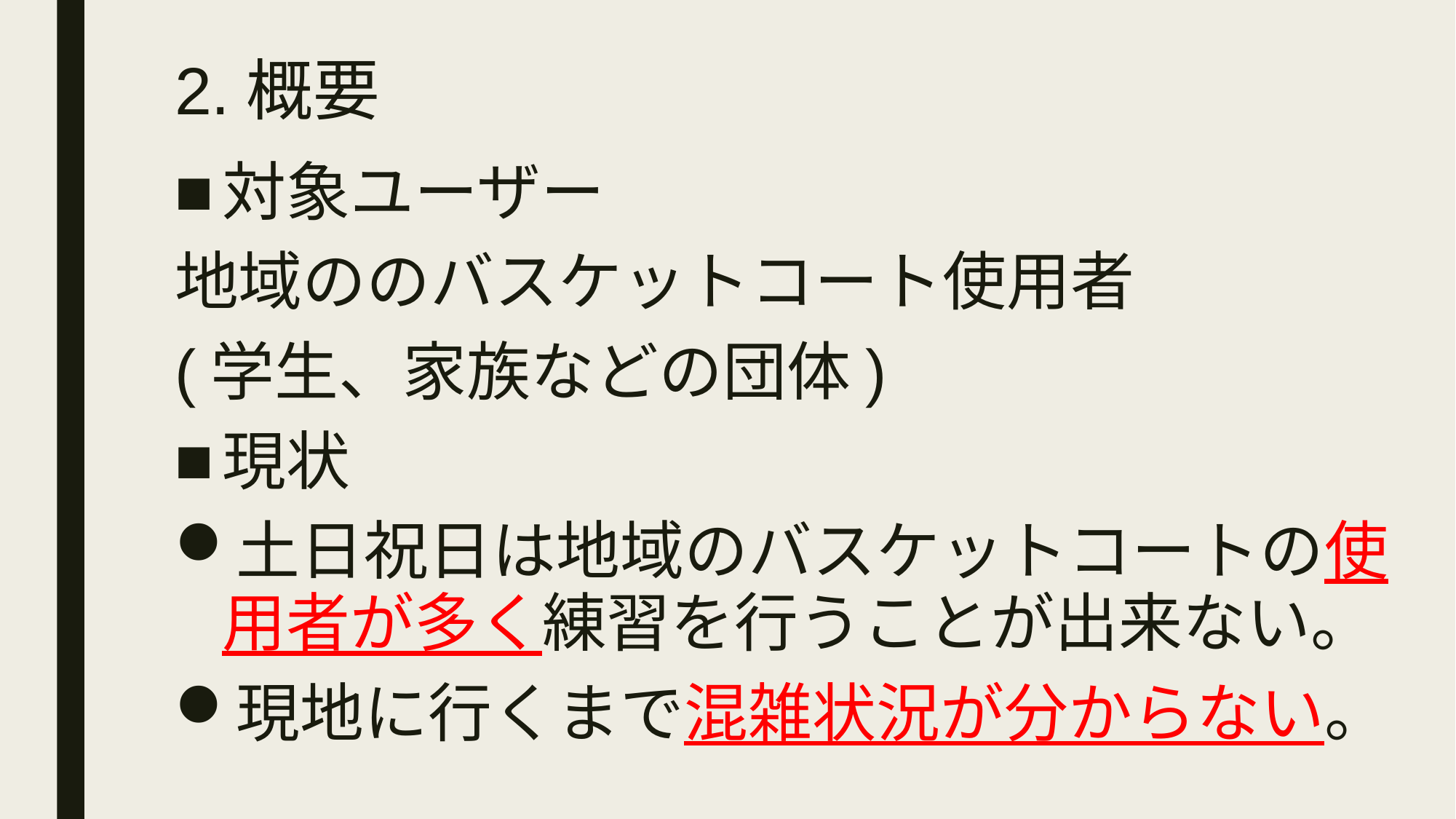

# 2.概要
対象ユーザー
地域ののバスケットコート使用者
(学生、家族などの団体)
現状
土日祝日は地域のバスケットコートの使用者が多く練習を行うことが出来ない。
現地に行くまで混雑状況が分からない。